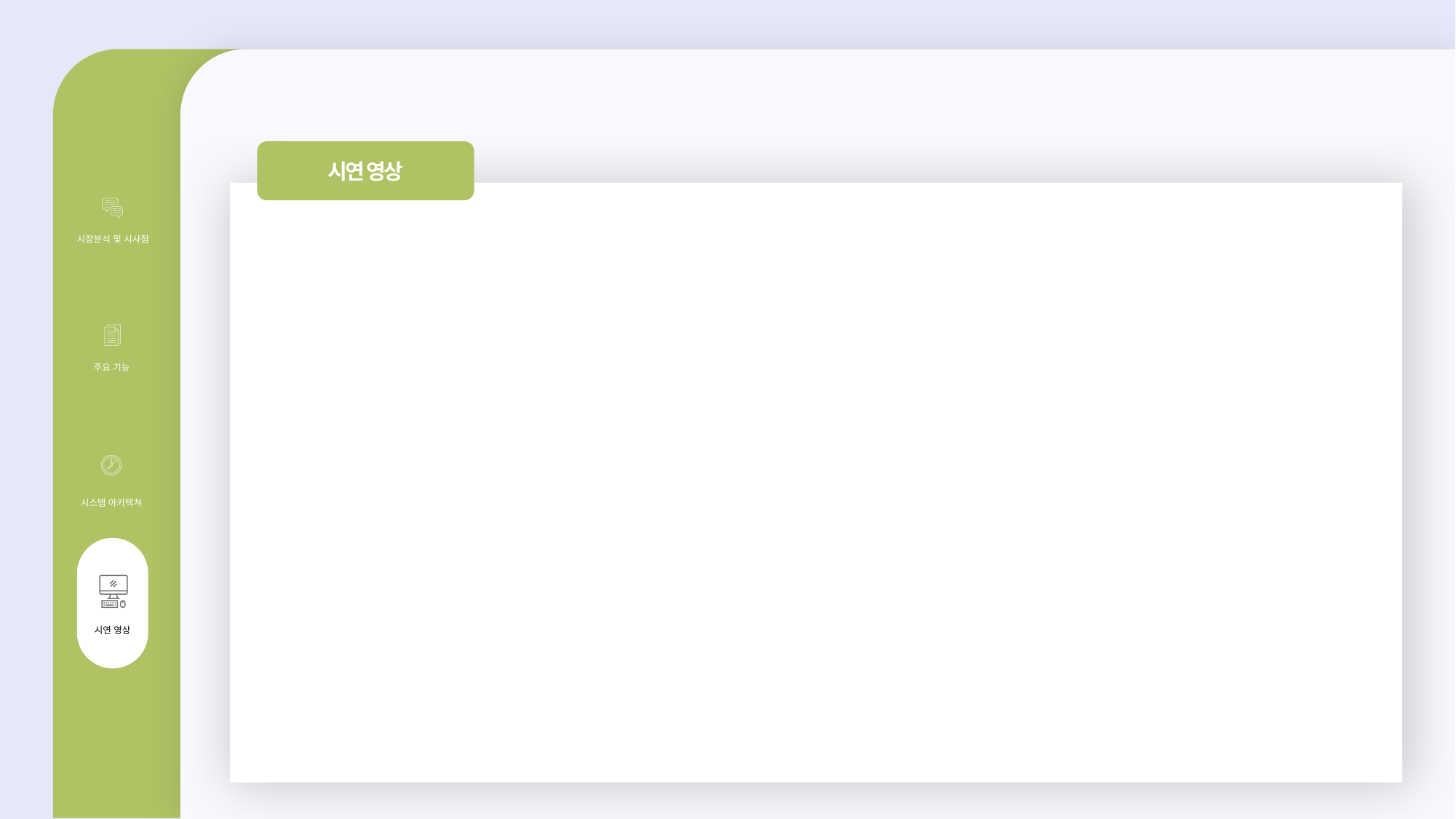

시연 영상

시장분석 및 시사점

주요 기능

시스템 아키텍쳐

시연 영상